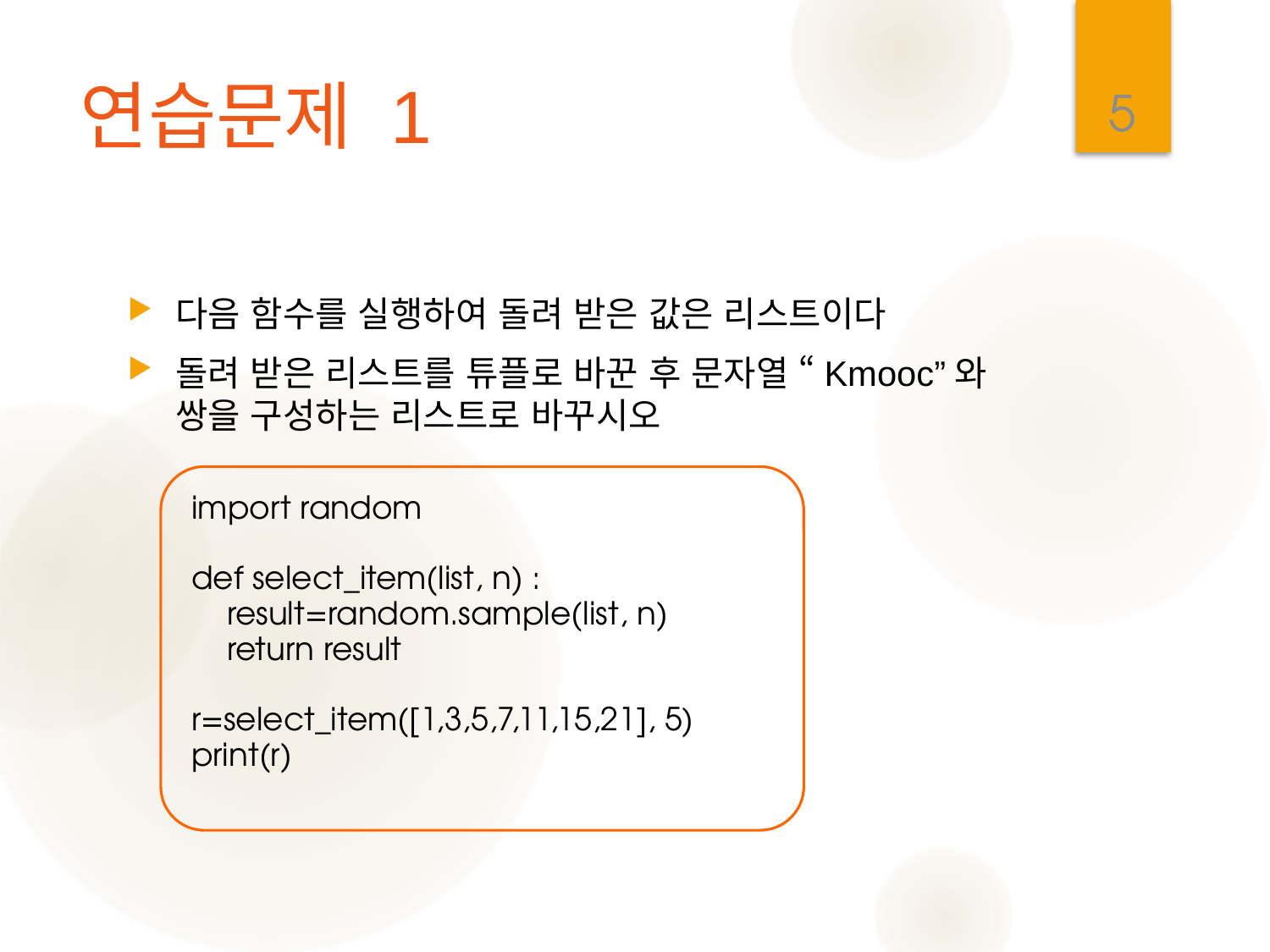

5
# 연습문제 1
다음 함수를 실행하여 돌려 받은 값은 리스트이다
돌려 받은 리스트를 튜플로 바꾼 후 문자열 “Kmooc”와 쌍을 구성하는 리스트로 바꾸시오

import random

def select_item(list, n) :
    result=random.sample(list, n)
    return result

r=select_item([1,3,5,7,11,15,21], 5)
print(r)